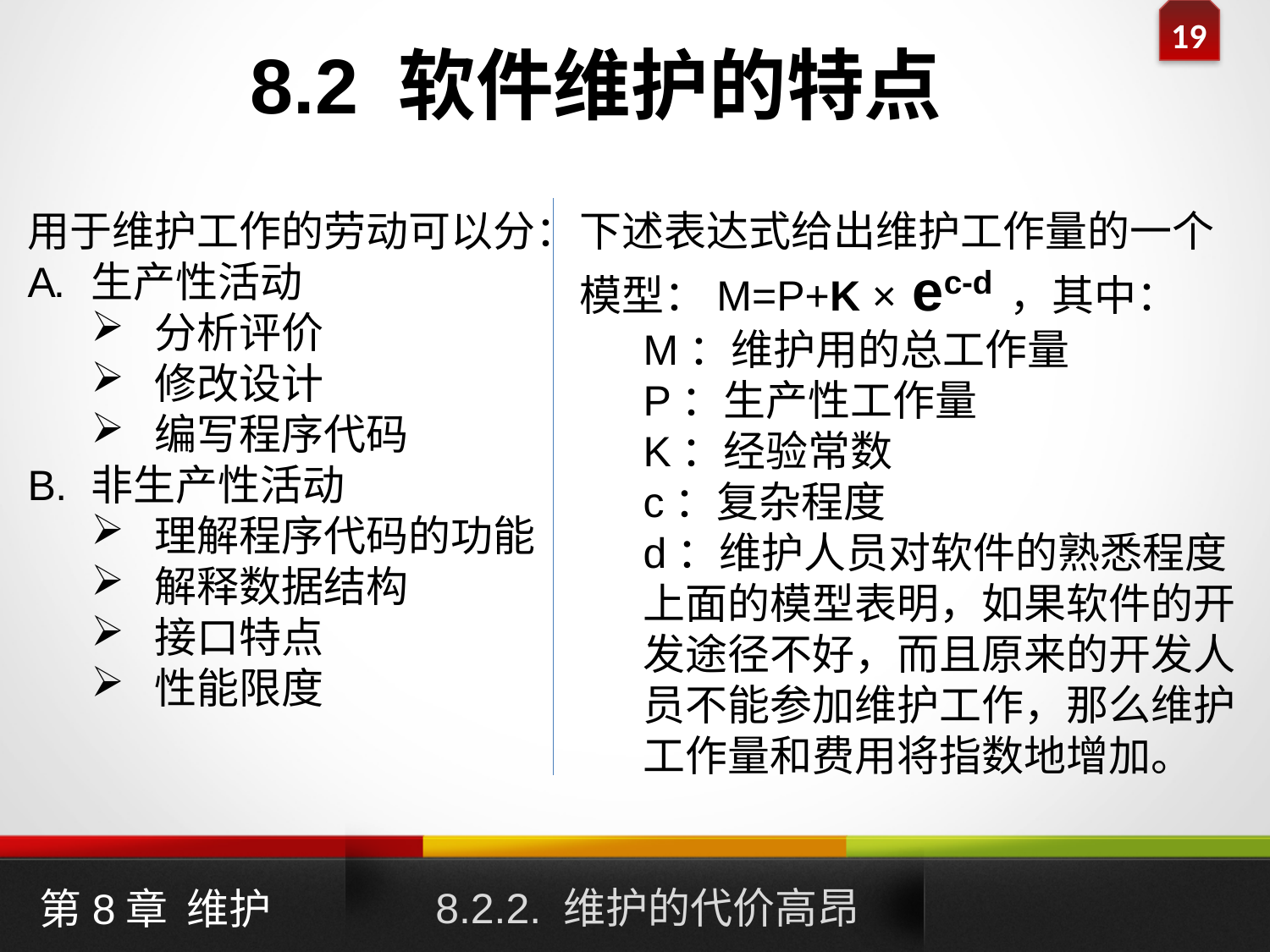

8.2 软件维护的特点

用于维护工作的劳动可以分：
生产性活动
分析评价
修改设计
编写程序代码
非生产性活动
理解程序代码的功能
解释数据结构
接口特点
性能限度
下述表达式给出维护工作量的一个模型：M=P+K × ec-d ，其中：
M：维护用的总工作量
P：生产性工作量
K：经验常数
c：复杂程度
d：维护人员对软件的熟悉程度
上面的模型表明，如果软件的开发途径不好，而且原来的开发人员不能参加维护工作，那么维护工作量和费用将指数地增加。
8.2.2. 维护的代价高昂